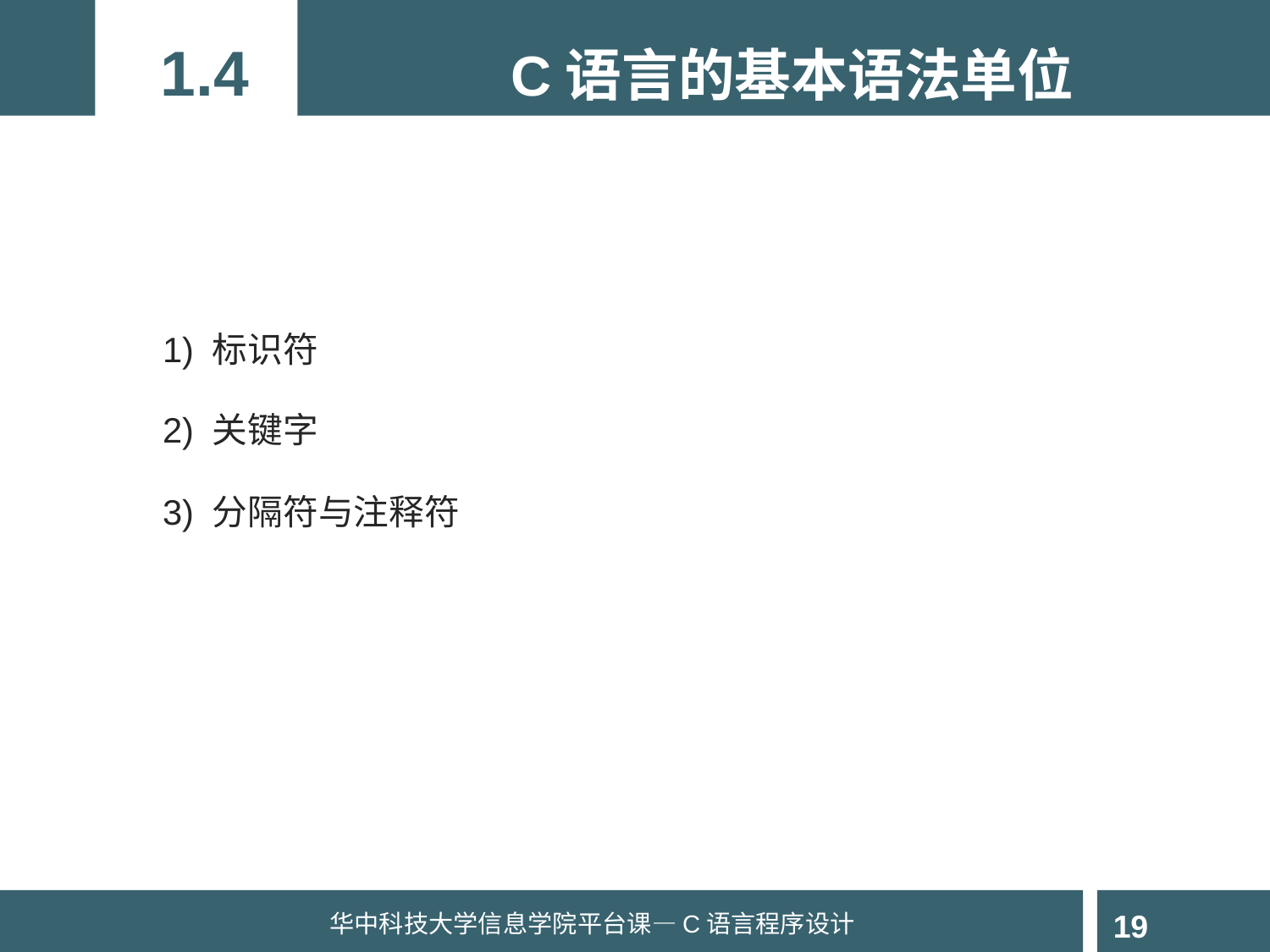

1.4
C语言的基本语法单位

1) 标识符
2) 关键字
3) 分隔符与注释符